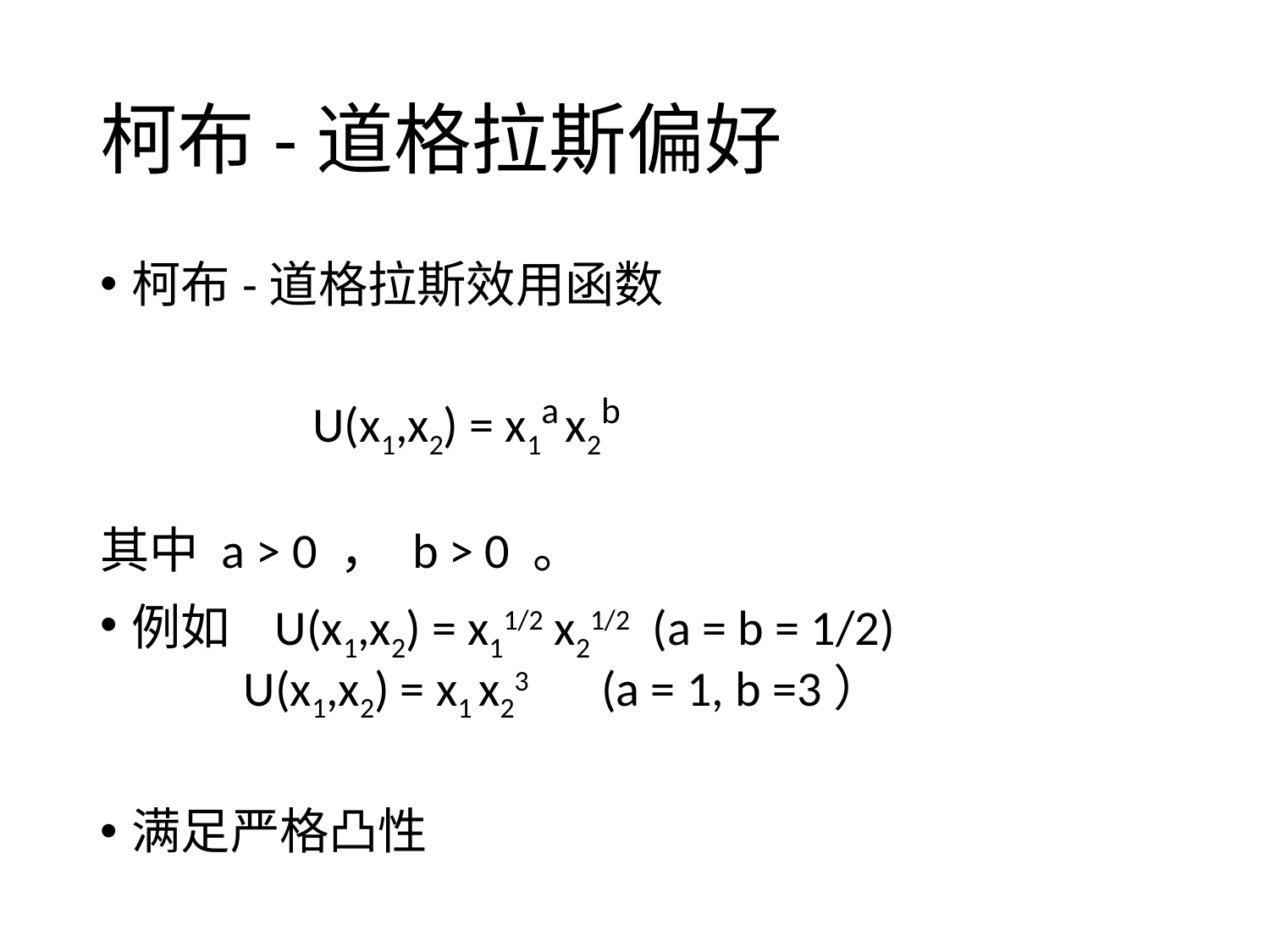

# 柯布-道格拉斯偏好
柯布-道格拉斯效用函数
                   U(x1,x2) = x1a x2b
其中 a > 0 ， b > 0 。
例如   U(x1,x2) = x11/2 x21/2  (a = b = 1/2)
          U(x1,x2) = x1 x23           (a = 1, b =3）

满足严格凸性